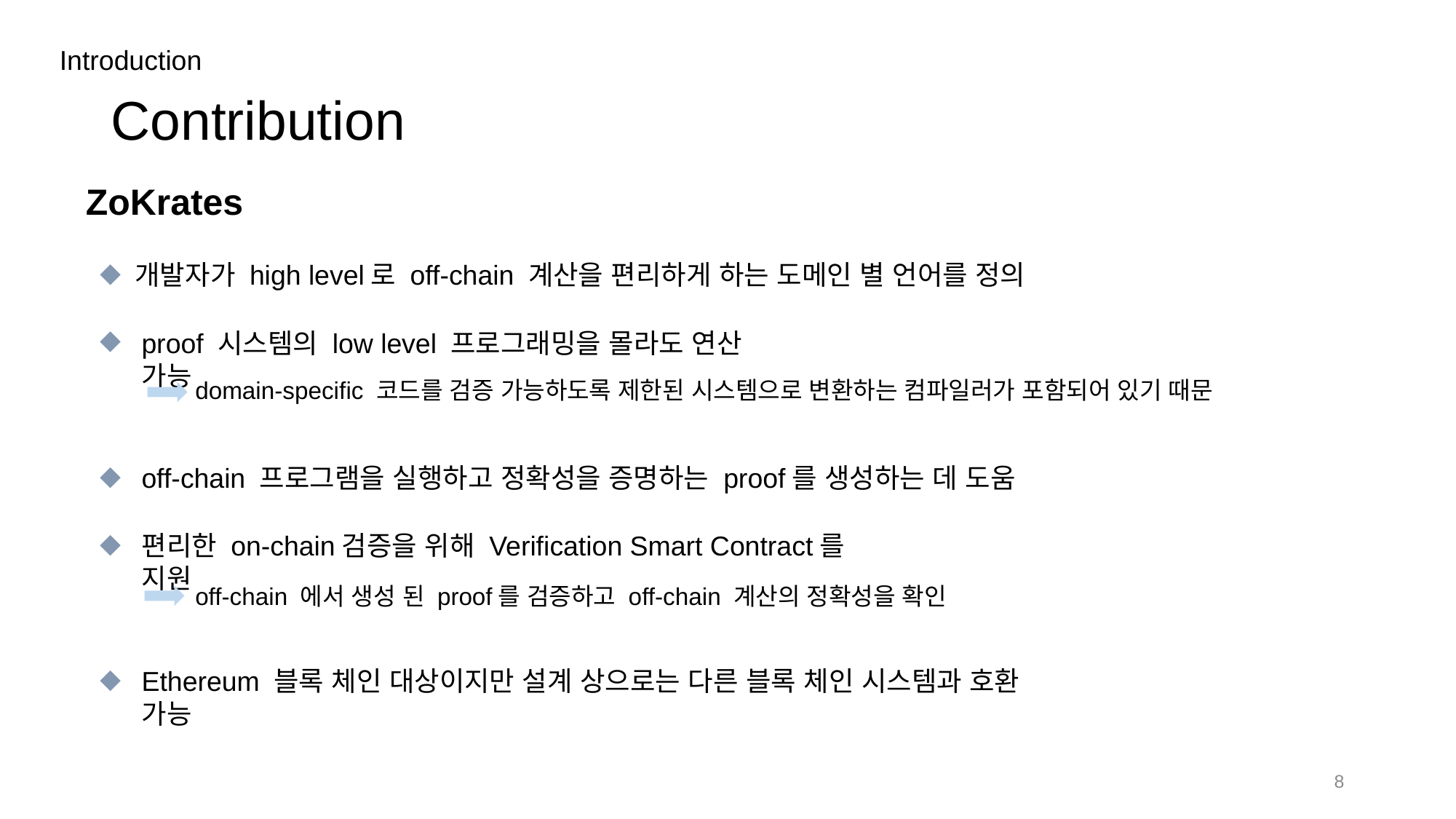

Introduction
# Contribution
ZoKrates
개발자가 high level로 off-chain 계산을 편리하게 하는 도메인 별 언어를 정의

proof 시스템의 low level 프로그래밍을 몰라도 연산 가능

domain-specific 코드를 검증 가능하도록 제한된 시스템으로 변환하는 컴파일러가 포함되어 있기 때문

off-chain 프로그램을 실행하고 정확성을 증명하는 proof를 생성하는 데 도움

편리한 on-chain검증을 위해 Verification Smart Contract를 지원

off-chain 에서 생성 된 proof를 검증하고 off-chain 계산의 정확성을 확인

Ethereum 블록 체인 대상이지만 설계 상으로는 다른 블록 체인 시스템과 호환 가능

8